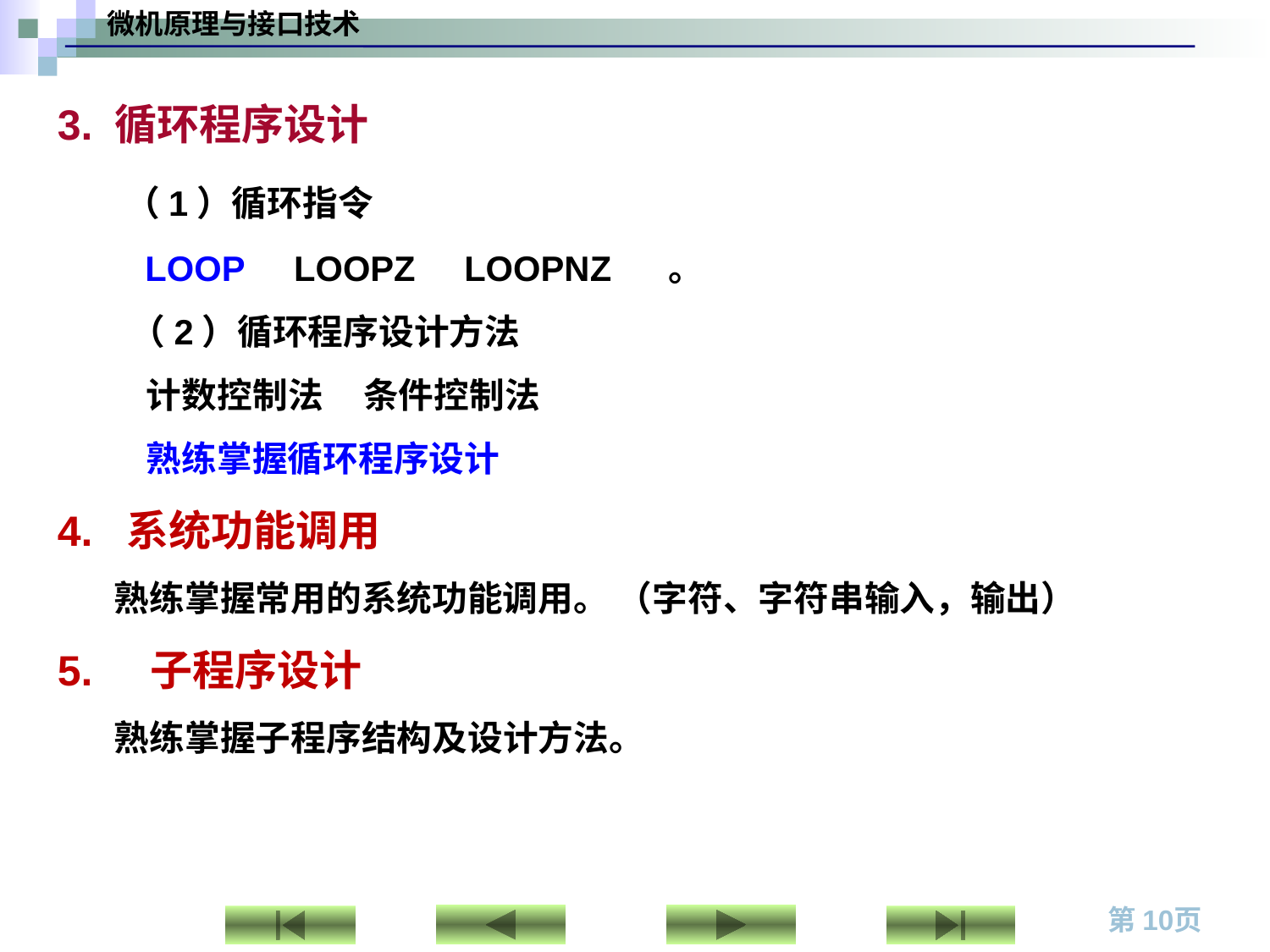

3. 循环程序设计
      （1）循环指令
         LOOP     LOOPZ     LOOPNZ     。
        （2）循环程序设计方法
          计数控制法     条件控制法
          熟练掌握循环程序设计
4.  系统功能调用
      熟练掌握常用的系统功能调用。 （字符、字符串输入，输出）
5.    子程序设计
      熟练掌握子程序结构及设计方法。